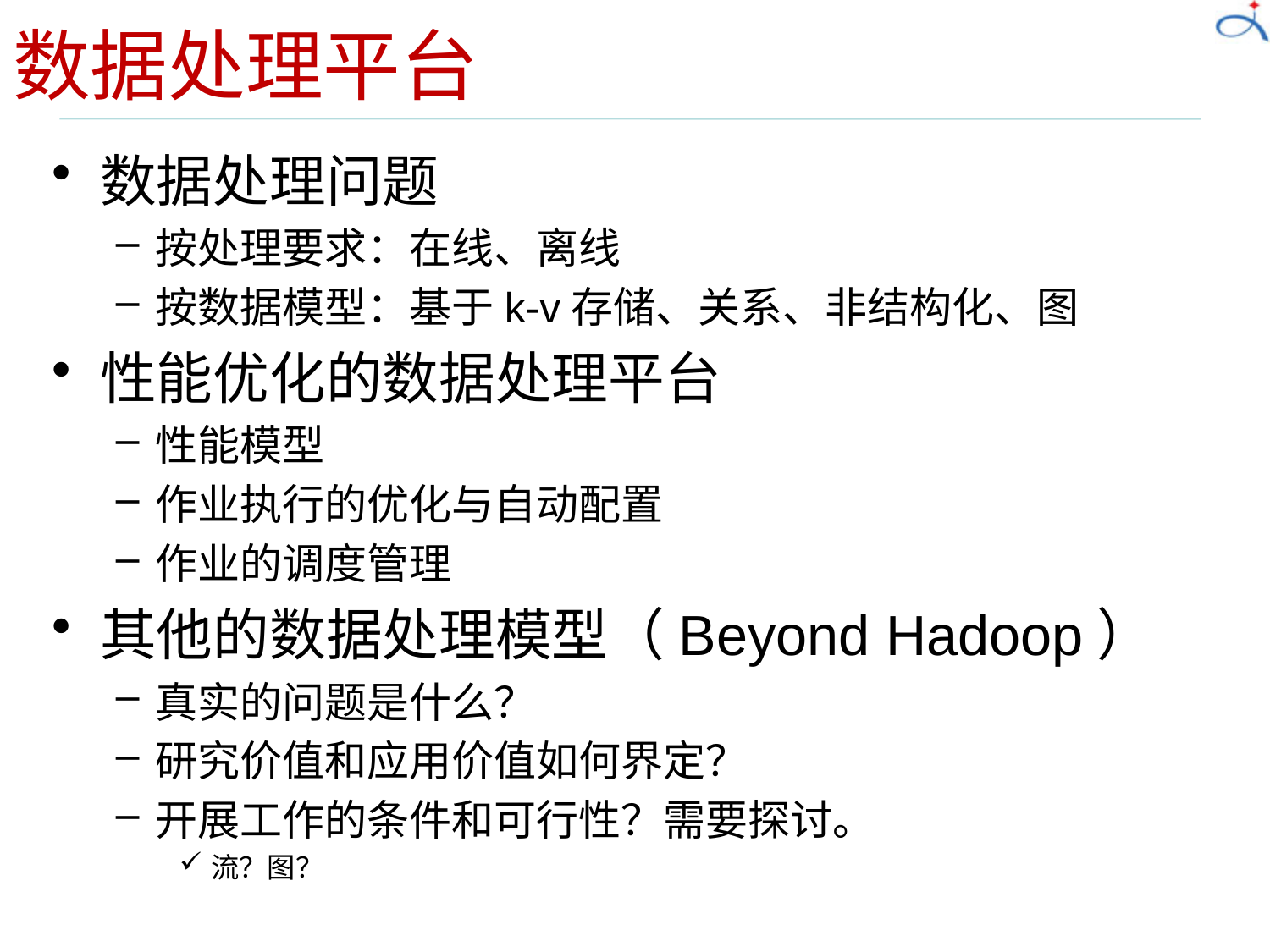

# 数据处理平台
数据处理问题
按处理要求：在线、离线
按数据模型：基于k-v存储、关系、非结构化、图
性能优化的数据处理平台
性能模型
作业执行的优化与自动配置
作业的调度管理
其他的数据处理模型（Beyond Hadoop）
真实的问题是什么？
研究价值和应用价值如何界定？
开展工作的条件和可行性？需要探讨。
流？图？